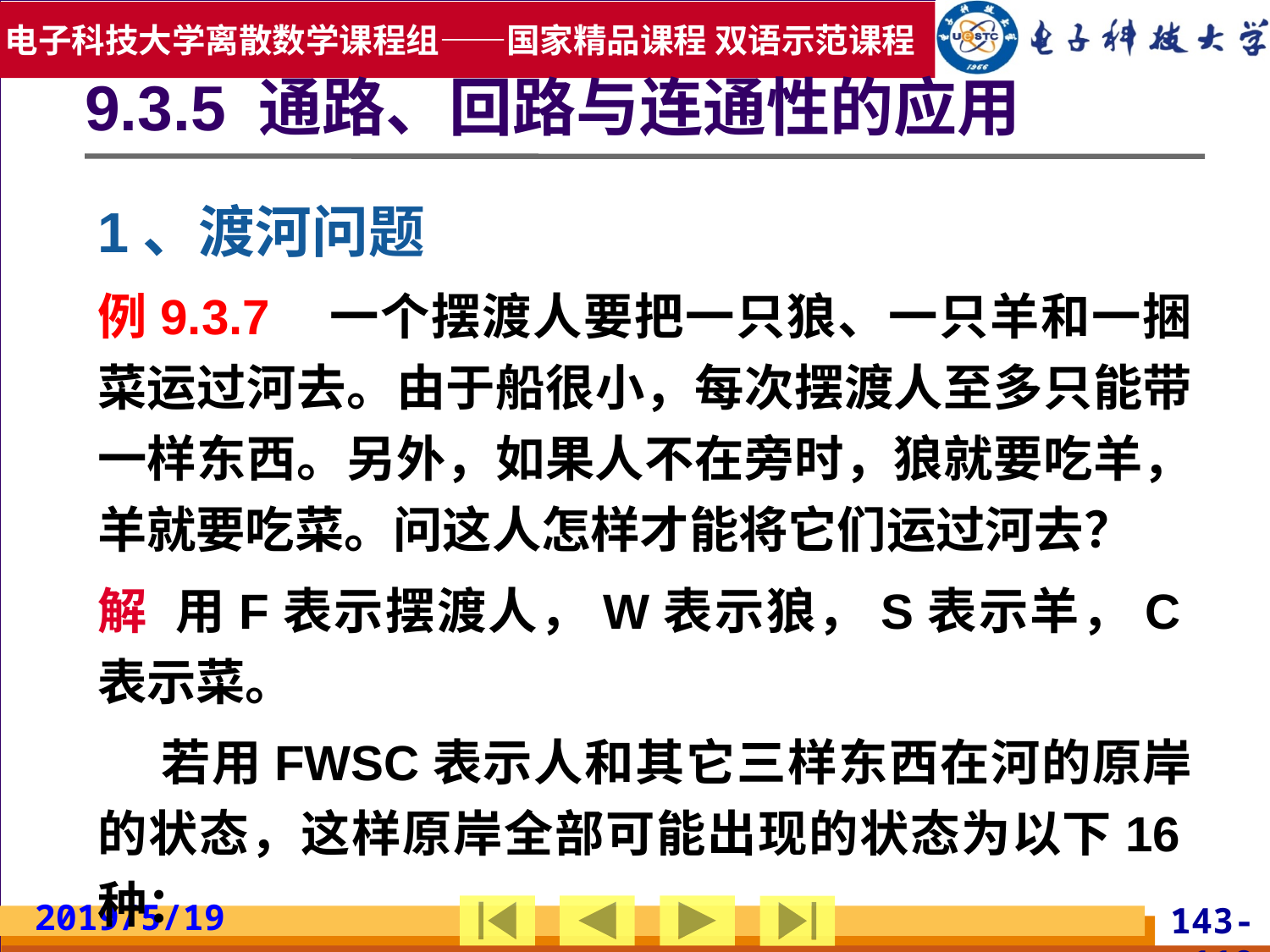

9.3.5 通路、回路与连通性的应用
1、渡河问题
例9.3.7   一个摆渡人要把一只狼、一只羊和一捆菜运过河去。由于船很小，每次摆渡人至多只能带一样东西。另外，如果人不在旁时，狼就要吃羊，羊就要吃菜。问这人怎样才能将它们运过河去？
解  用F表示摆渡人，W表示狼，S表示羊，C表示菜。
    若用FWSC表示人和其它三样东西在河的原岸的状态，这样原岸全部可能出现的状态为以下16种：
2019/5/19